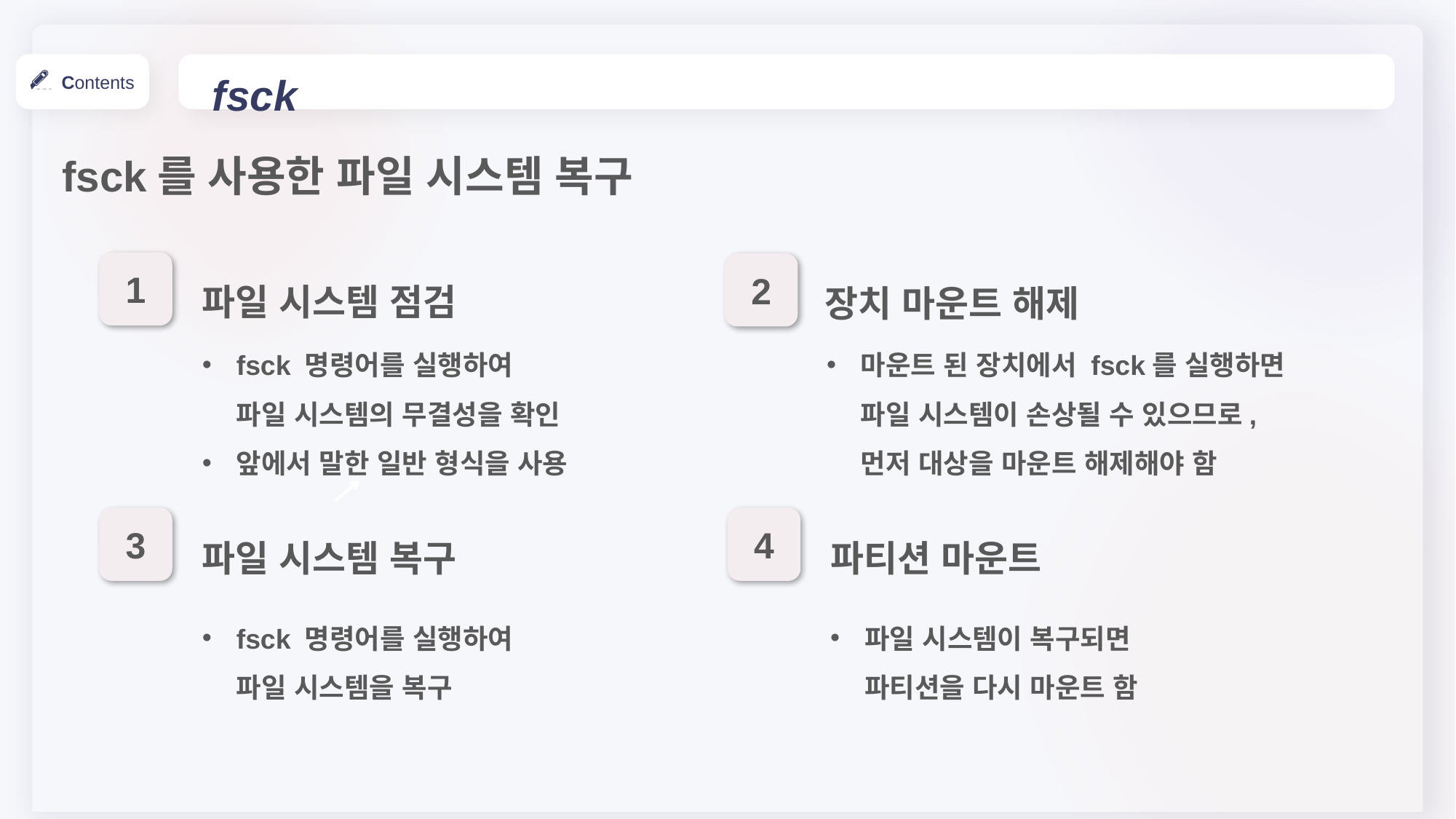

fsck
Contents

fsck를 사용한 파일 시스템 복구
1
파일 시스템 점검
2
장치 마운트 해제
fsck 명령어를 실행하여
파일 시스템의 무결성을 확인
앞에서 말한 일반 형식을 사용
마운트 된 장치에서 fsck를 실행하면 파일 시스템이 손상될 수 있으므로, 먼저 대상을 마운트 해제해야 함
3
파일 시스템 복구
4
파티션 마운트
fsck 명령어를 실행하여
파일 시스템을 복구
파일 시스템이 복구되면 파티션을 다시 마운트 함